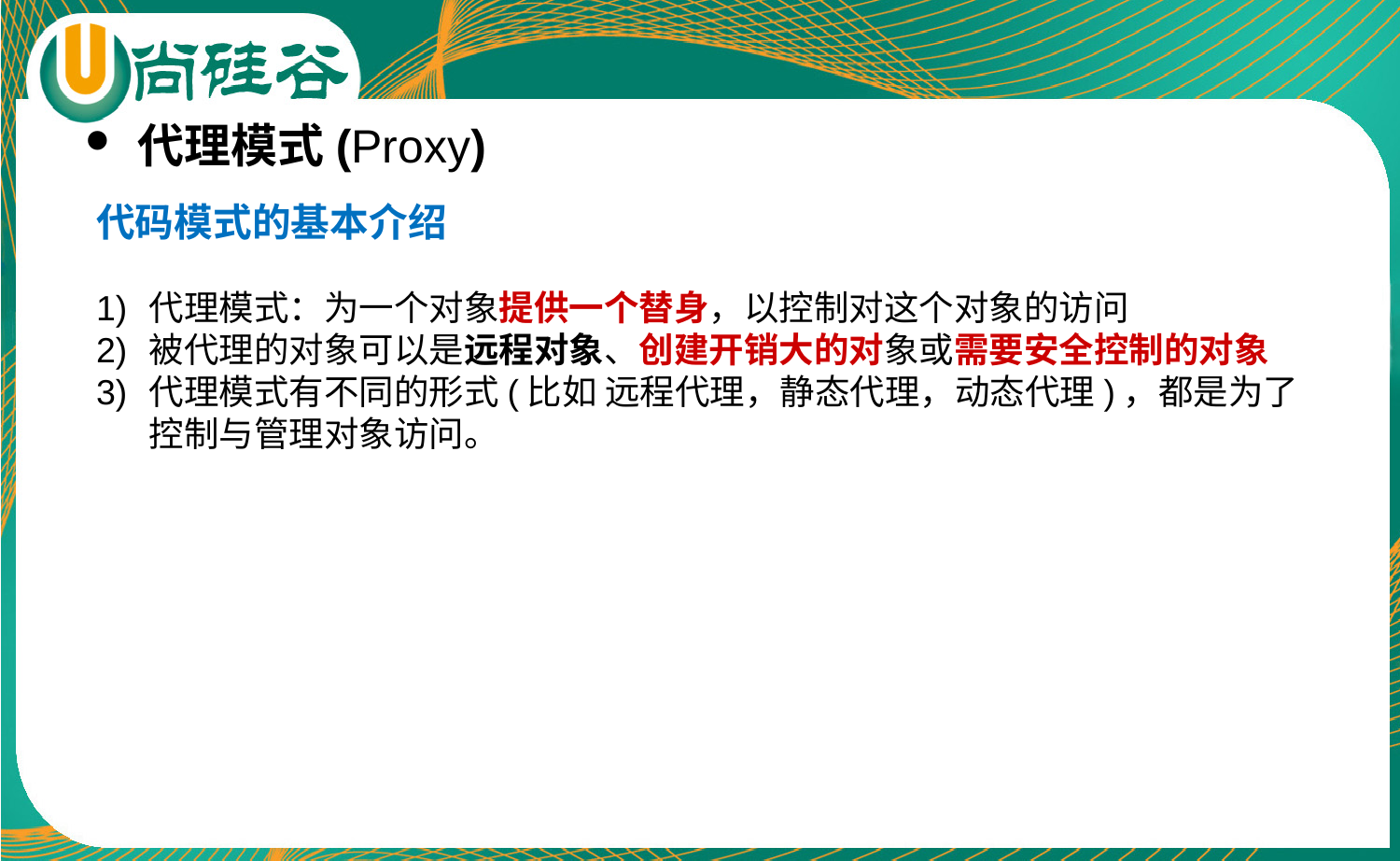

代理模式(Proxy)

代码模式的基本介绍

代理模式：为一个对象提供一个替身，以控制对这个对象的访问
被代理的对象可以是远程对象、创建开销大的对象或需要安全控制的对象
代理模式有不同的形式(比如 远程代理，静态代理，动态代理)，都是为了控制与管理对象访问。